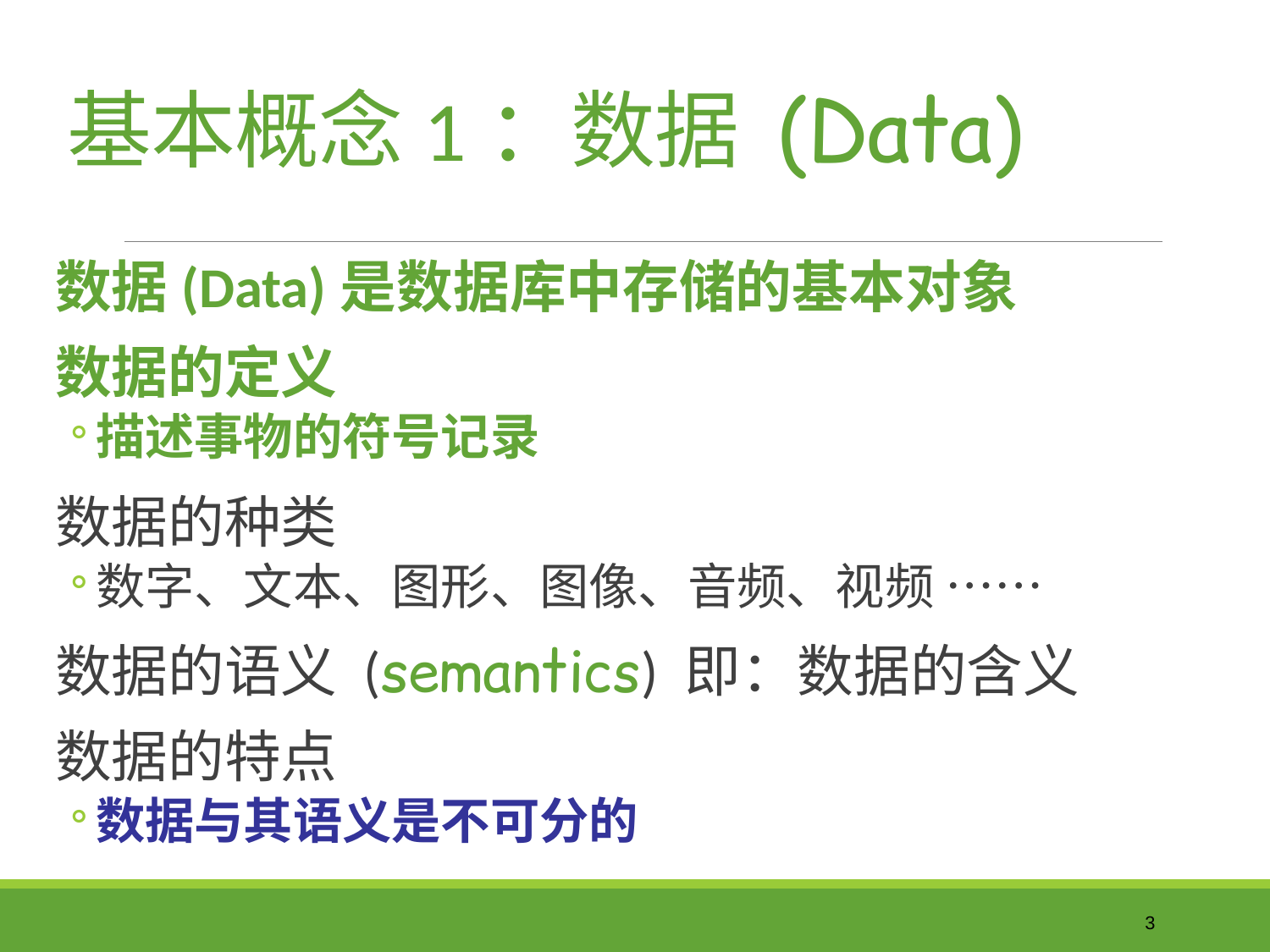

# 基本概念1：数据 (Data)
数据(Data)是数据库中存储的基本对象
数据的定义
描述事物的符号记录
数据的种类
数字、文本、图形、图像、音频、视频 ……
数据的语义 (semantics) 即：数据的含义
数据的特点
数据与其语义是不可分的
3